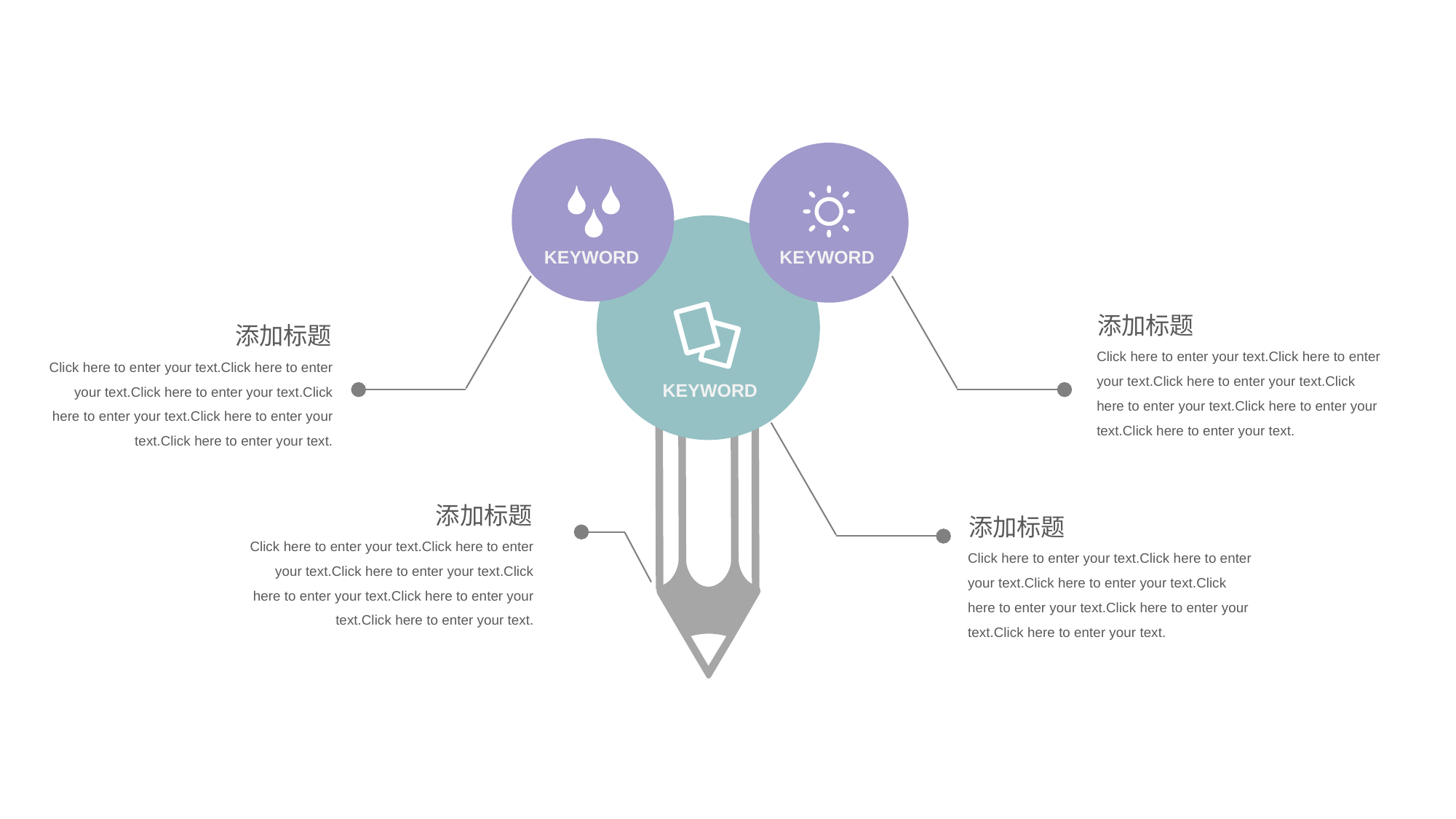

KEYWORD
KEYWORD

添加标题
添加标题
Click here to enter your text.Click here to enter your text.Click here to enter your text.Click here to enter your text.Click here to enter your text.Click here to enter your text.
Click here to enter your text.Click here to enter your text.Click here to enter your text.Click here to enter your text.Click here to enter your text.Click here to enter your text.
KEYWORD
添加标题
添加标题
Click here to enter your text.Click here to enter your text.Click here to enter your text.Click here to enter your text.Click here to enter your text.Click here to enter your text.
Click here to enter your text.Click here to enter your text.Click here to enter your text.Click here to enter your text.Click here to enter your text.Click here to enter your text.